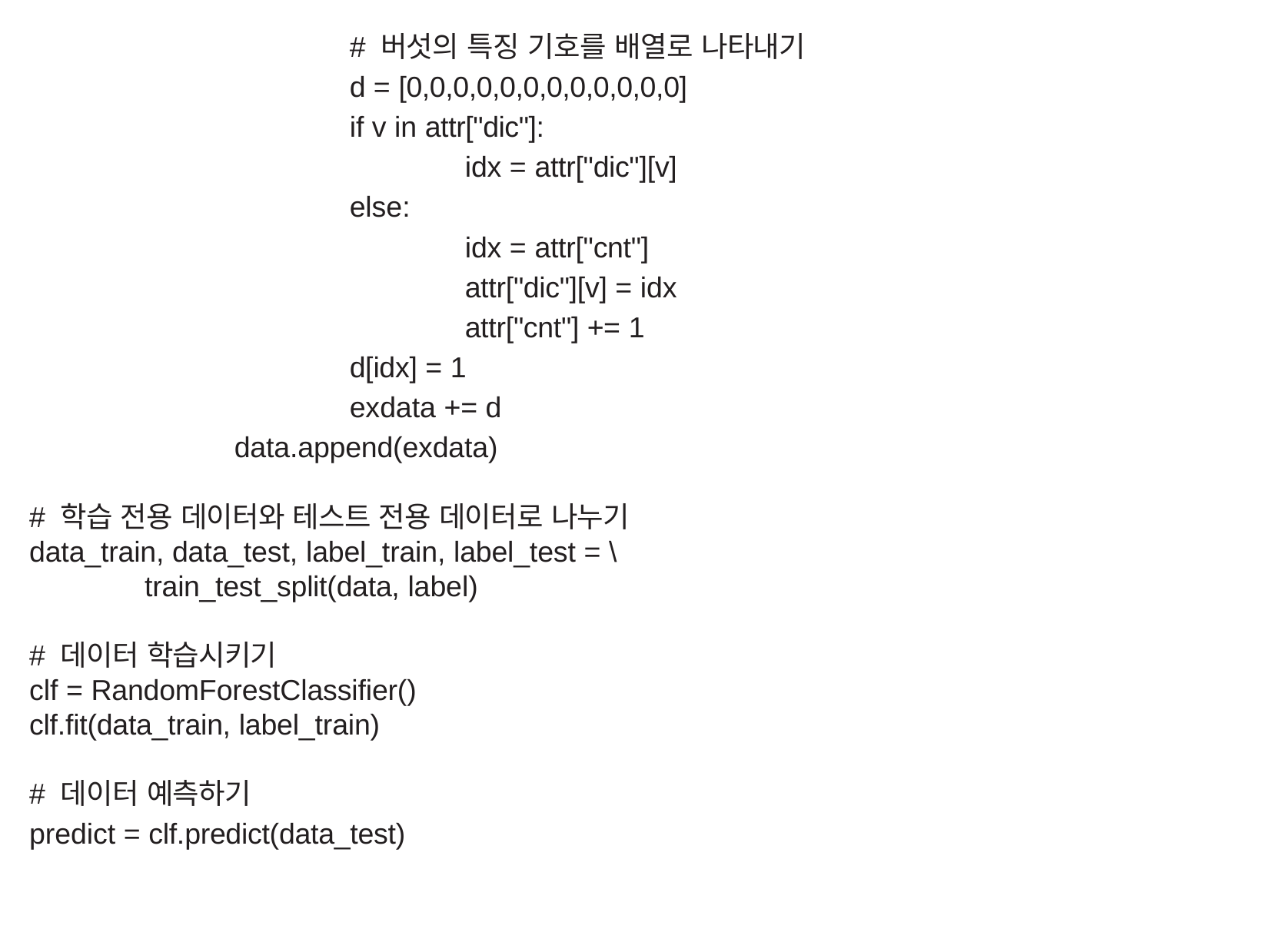

# 버섯의 특징 기호를 배열로 나타내기
		d = [0,0,0,0,0,0,0,0,0,0,0,0]
		if v in attr["dic"]:
			idx = attr["dic"][v]
		else:
			idx = attr["cnt"]
			attr["dic"][v] = idx
			attr["cnt"] += 1
		d[idx] = 1
		exdata += d
	data.append(exdata)

# 학습 전용 데이터와 테스트 전용 데이터로 나누기
data_train, data_test, label_train, label_test = \
	train_test_split(data, label)

# 데이터 학습시키기
clf = RandomForestClassifier()
clf.fit(data_train, label_train)

# 데이터 예측하기
predict = clf.predict(data_test)